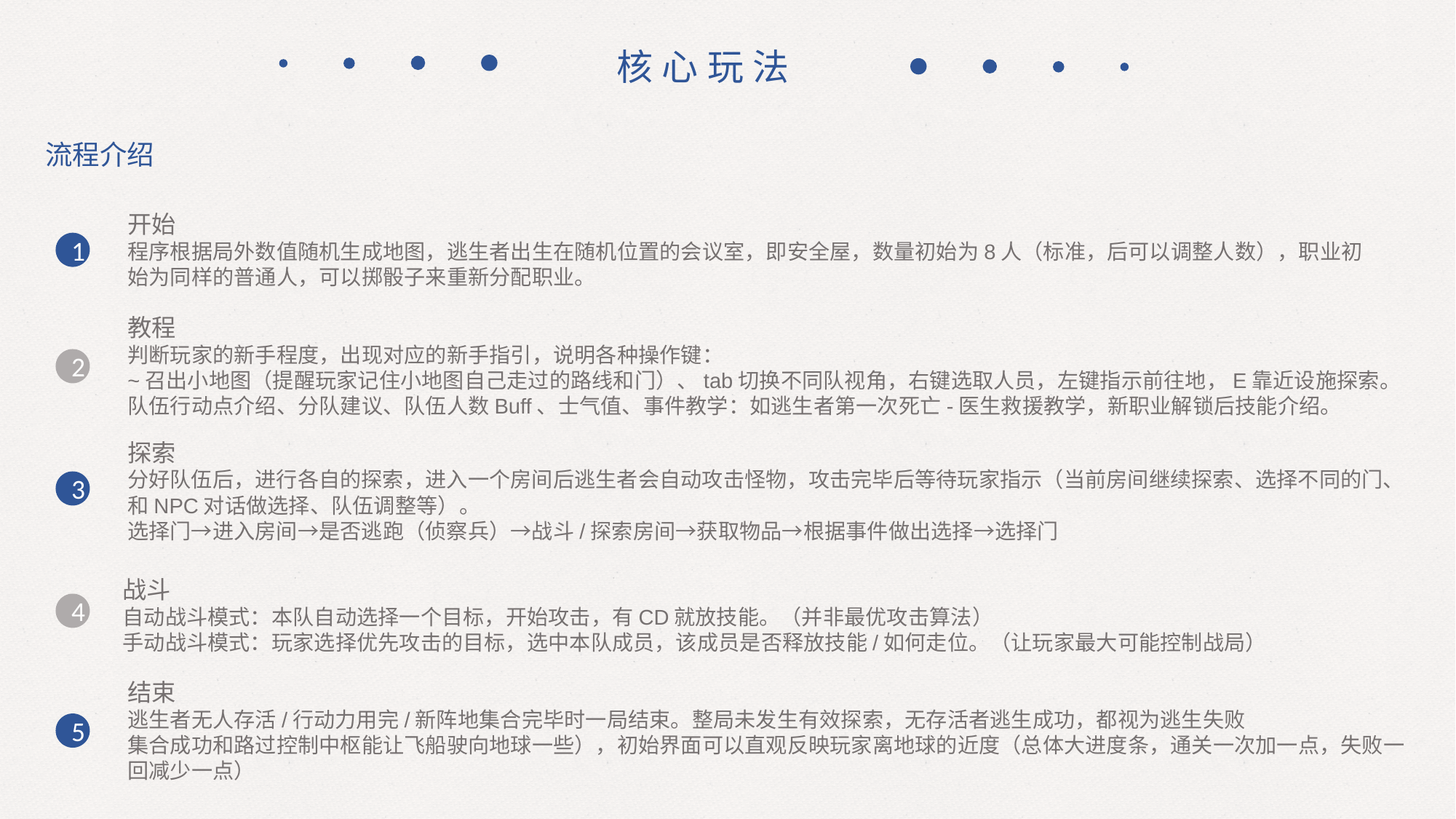

核心玩法

流程介绍
开始
程序根据局外数值随机生成地图，逃生者出生在随机位置的会议室，即安全屋，数量初始为8人（标准，后可以调整人数），职业初始为同样的普通人，可以掷骰子来重新分配职业。
1
教程
判断玩家的新手程度，出现对应的新手指引，说明各种操作键：
~召出小地图（提醒玩家记住小地图自己走过的路线和门）、tab切换不同队视角，右键选取人员，左键指示前往地，E靠近设施探索。
队伍行动点介绍、分队建议、队伍人数Buff、士气值、事件教学：如逃生者第一次死亡-医生救援教学，新职业解锁后技能介绍。
2
探索
分好队伍后，进行各自的探索，进入一个房间后逃生者会自动攻击怪物，攻击完毕后等待玩家指示（当前房间继续探索、选择不同的门、和NPC对话做选择、队伍调整等）。
选择门→进入房间→是否逃跑（侦察兵）→战斗/探索房间→获取物品→根据事件做出选择→选择门
3
战斗
自动战斗模式：本队自动选择一个目标，开始攻击，有CD就放技能。（并非最优攻击算法）
手动战斗模式：玩家选择优先攻击的目标，选中本队成员，该成员是否释放技能/如何走位。（让玩家最大可能控制战局）
4
结束
逃生者无人存活/行动力用完/新阵地集合完毕时一局结束。整局未发生有效探索，无存活者逃生成功，都视为逃生失败
集合成功和路过控制中枢能让飞船驶向地球一些），初始界面可以直观反映玩家离地球的近度（总体大进度条，通关一次加一点，失败一回减少一点）
5